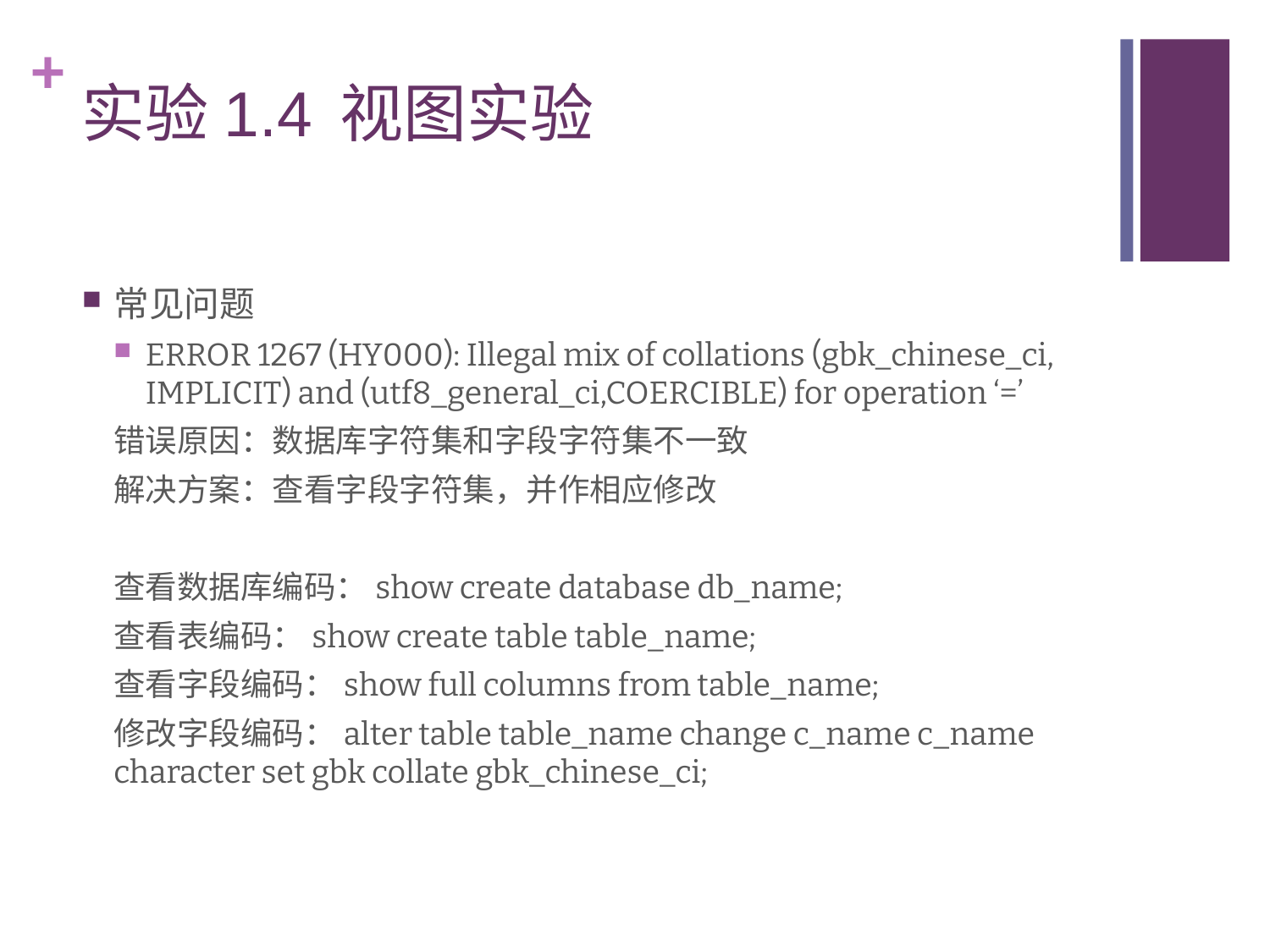

# 实验1.4 视图实验
常见问题
ERROR 1267 (HY000): Illegal mix of collations (gbk_chinese_ci, IMPLICIT) and (utf8_general_ci,COERCIBLE) for operation ‘=’
错误原因：数据库字符集和字段字符集不一致
解决方案：查看字段字符集，并作相应修改

查看数据库编码：show create database db_name;
查看表编码：show create table table_name;
查看字段编码：show full columns from table_name;
修改字段编码：alter table table_name change c_name c_name character set gbk collate gbk_chinese_ci;